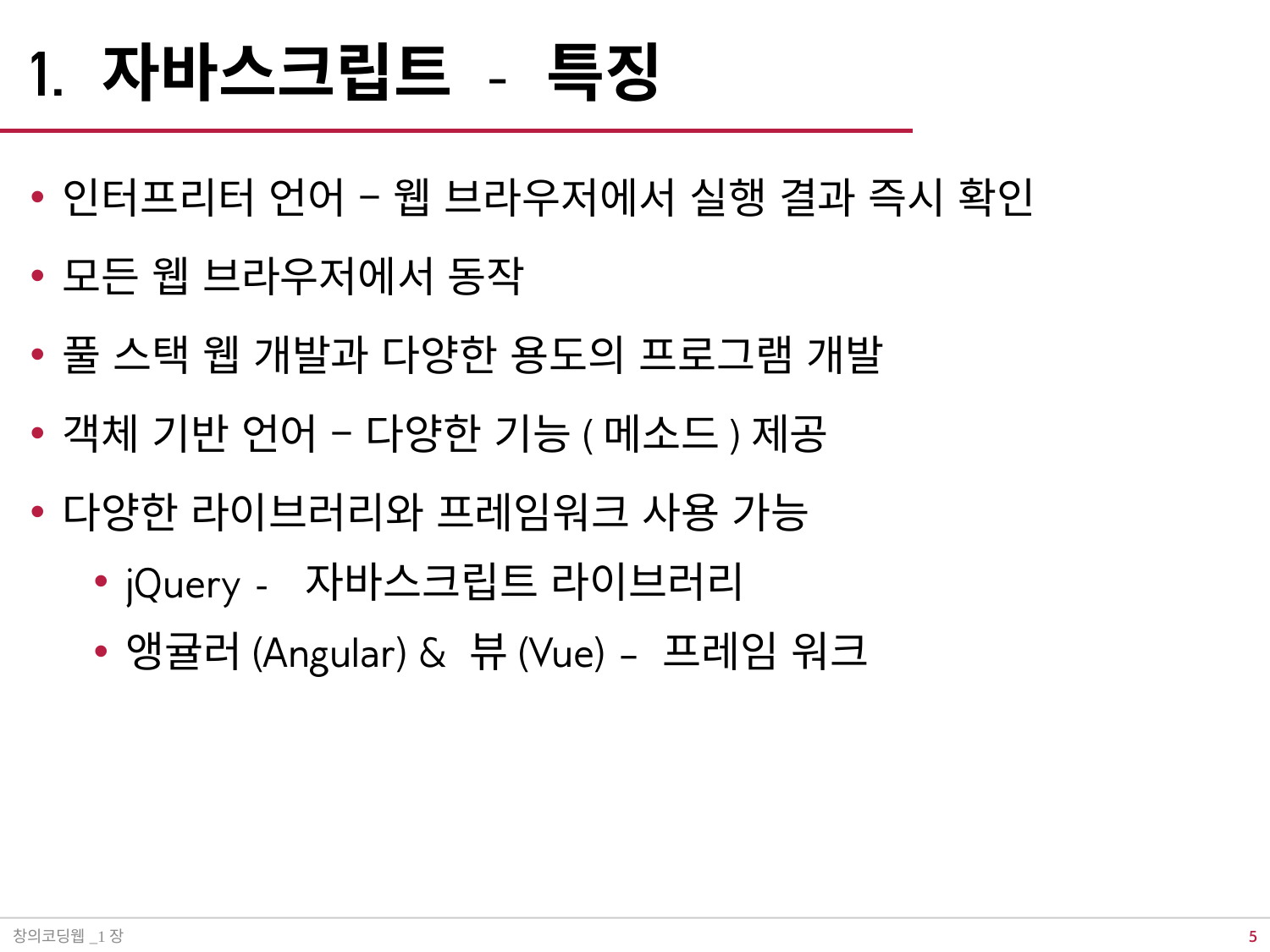

# 1. 자바스크립트 - 특징
인터프리터 언어 – 웹 브라우저에서 실행 결과 즉시 확인
모든 웹 브라우저에서 동작
풀 스택 웹 개발과 다양한 용도의 프로그램 개발
객체 기반 언어 – 다양한 기능(메소드)제공
다양한 라이브러리와 프레임워크 사용 가능
jQuery -  자바스크립트 라이브러리
앵귤러(Angular) & 뷰(Vue) – 프레임 워크

창의코딩웹_1장
5